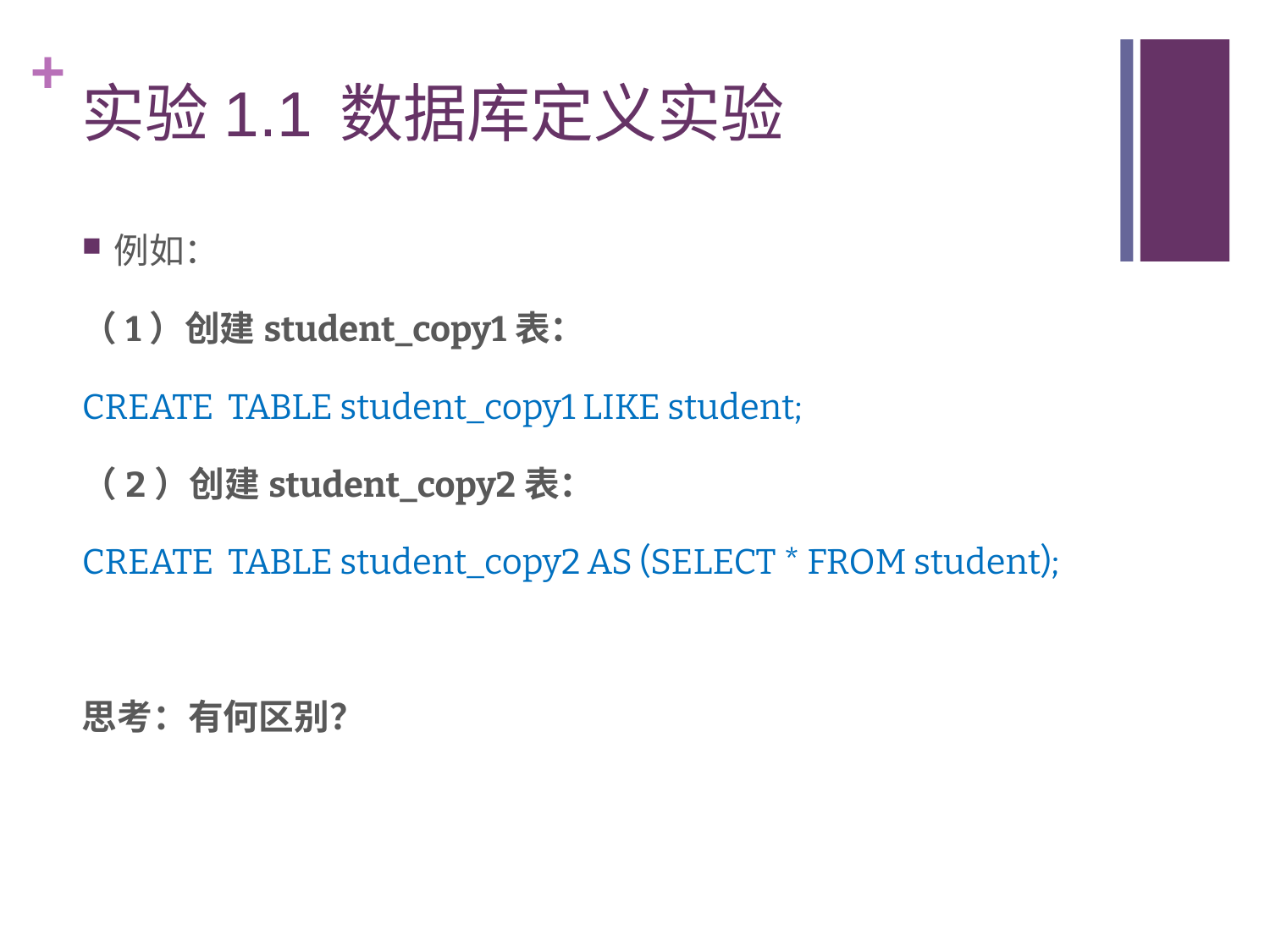

# 实验1.1 数据库定义实验
例如：
（1）创建student_copy1表：
CREATE  TABLE student_copy1 LIKE student;
（2）创建student_copy2表：
CREATE  TABLE student_copy2 AS (SELECT * FROM student);

思考：有何区别？